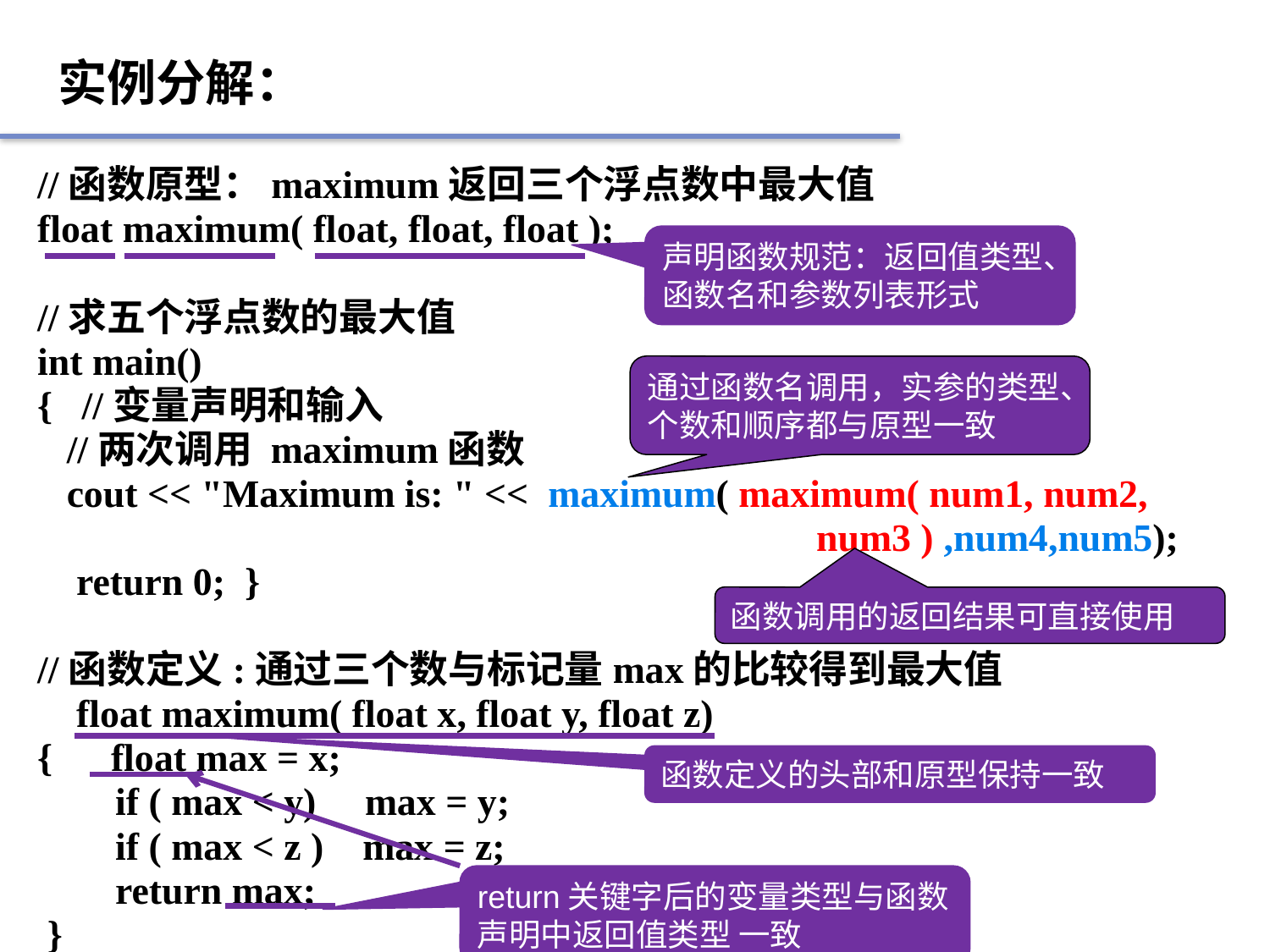

实例分解：
//函数原型：maximum返回三个浮点数中最大值
float maximum( float, float, float );

//求五个浮点数的最大值
int main()
{   //变量声明和输入
   //两次调用 maximum函数
   cout << "Maximum is: " <<  maximum( maximum( num1, num2,
                                                                                num3 ) ,num4,num5);
    return 0;  }

//函数定义:通过三个数与标记量max的比较得到最大值
    float maximum( float x, float y, float z)
{      float max = x;
        if ( max < y)     max = y;
        if ( max < z )    max = z;
        return max;
 }
声明函数规范：返回值类型、函数名和参数列表形式
通过函数名调用，实参的类型、个数和顺序都与原型一致
函数调用的返回结果可直接使用
函数定义的头部和原型保持一致
return关键字后的变量类型与函数声明中返回值类型 一致